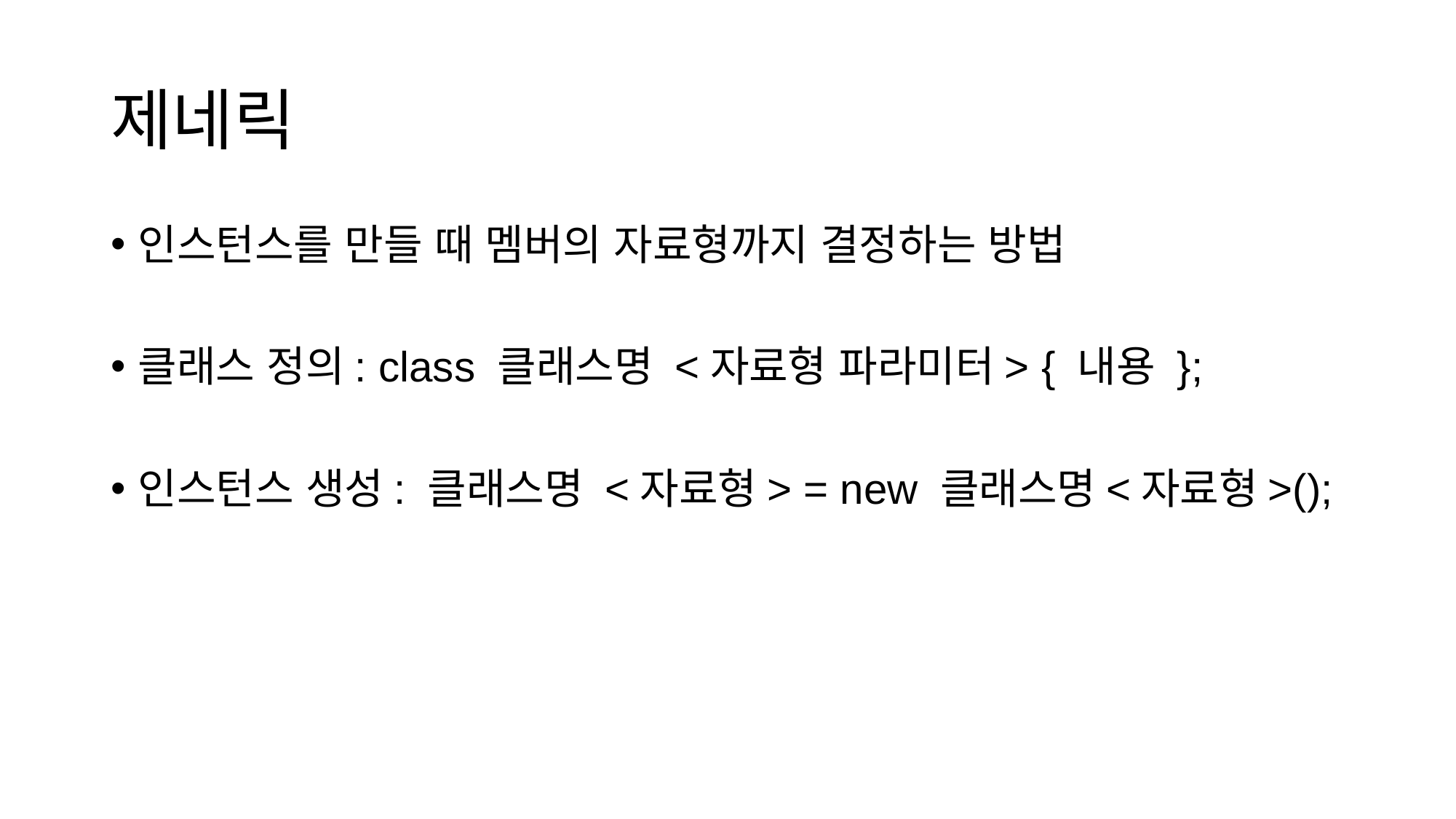

# 제네릭
인스턴스를 만들 때 멤버의 자료형까지 결정하는 방법

클래스 정의: class 클래스명 <자료형 파라미터> { 내용 };

인스턴스 생성: 클래스명 <자료형> = new 클래스명<자료형>();